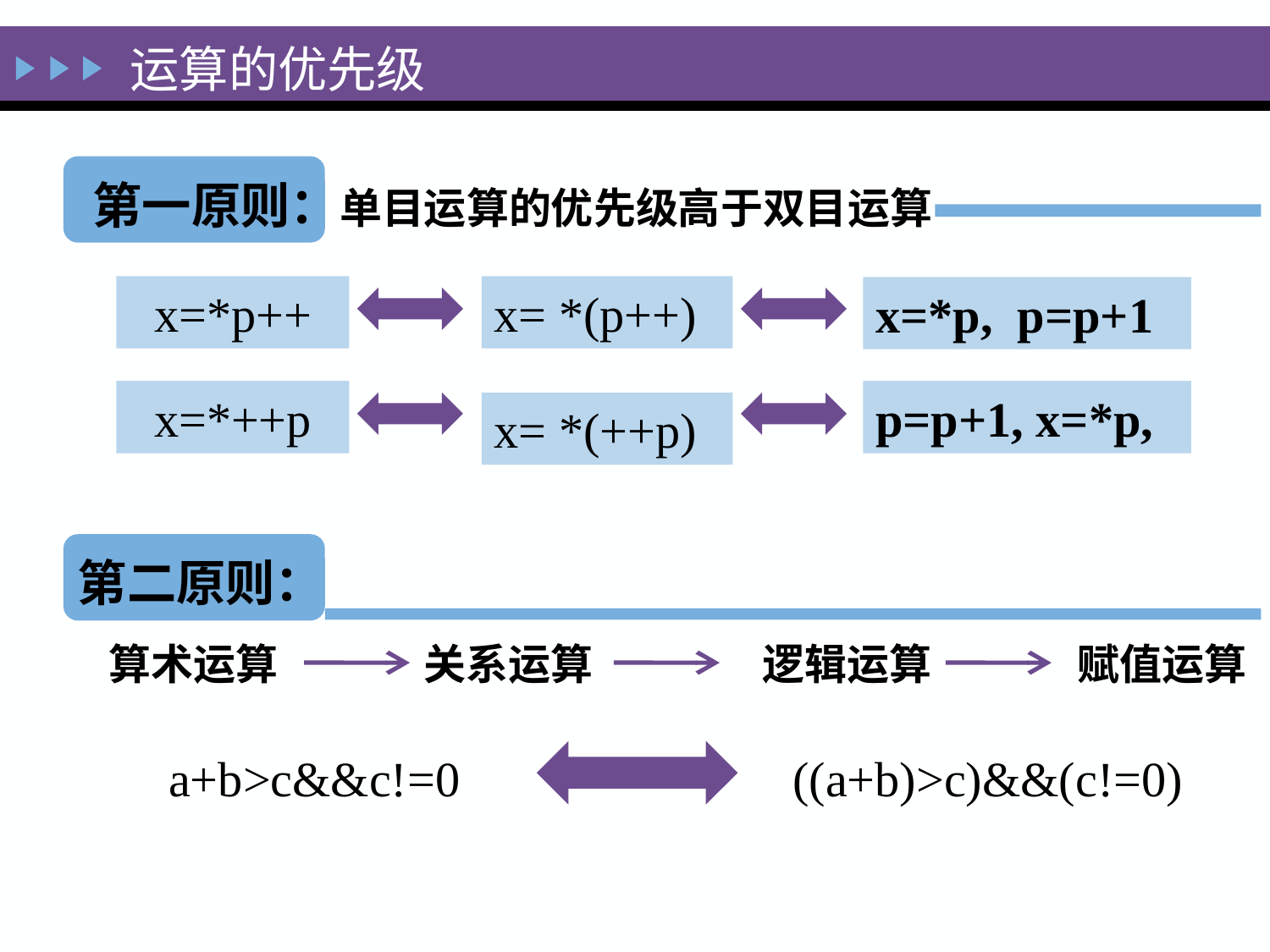

# 运算的优先级

第一原则：单目运算的优先级高于双目运算

x=*p++
x= *(p++)
x=*p,  p=p+1

x=*++p
p=p+1, x=*p,

x= *(++p)

第二原则：

算术运算
关系运算
逻辑运算
赋值运算

a+b>c&&c!=0

((a+b)>c)&&(c!=0)